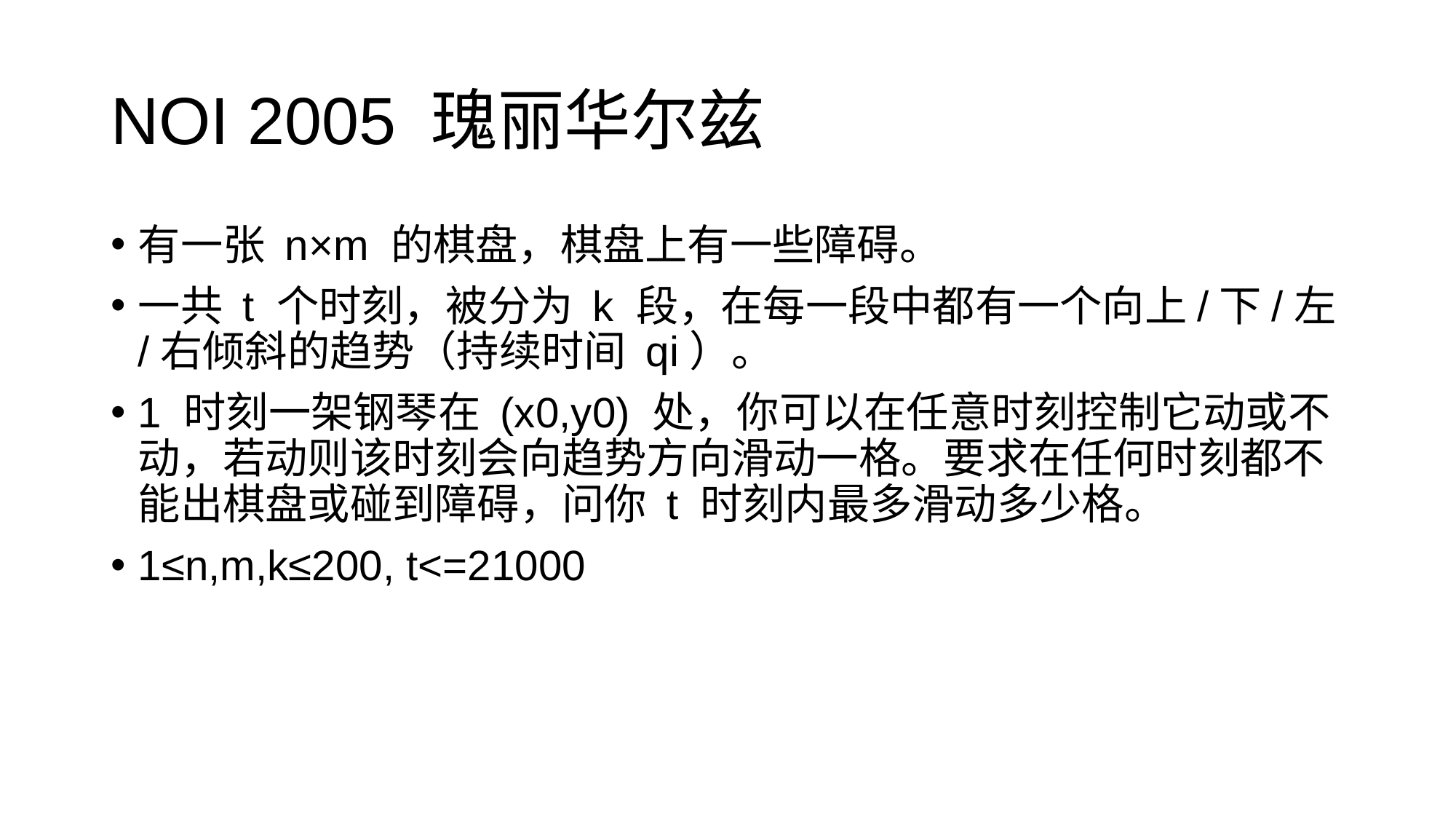

# NOI 2005 瑰丽华尔兹
有一张 n×m 的棋盘，棋盘上有一些障碍。
一共 t 个时刻，被分为 k 段，在每一段中都有一个向上/下/左/右倾斜的趋势（持续时间 qi）。
1 时刻一架钢琴在 (x0,y0) 处，你可以在任意时刻控制它动或不动，若动则该时刻会向趋势方向滑动一格。要求在任何时刻都不能出棋盘或碰到障碍，问你 t 时刻内最多滑动多少格。
1≤n,m,k≤200, t<=21000